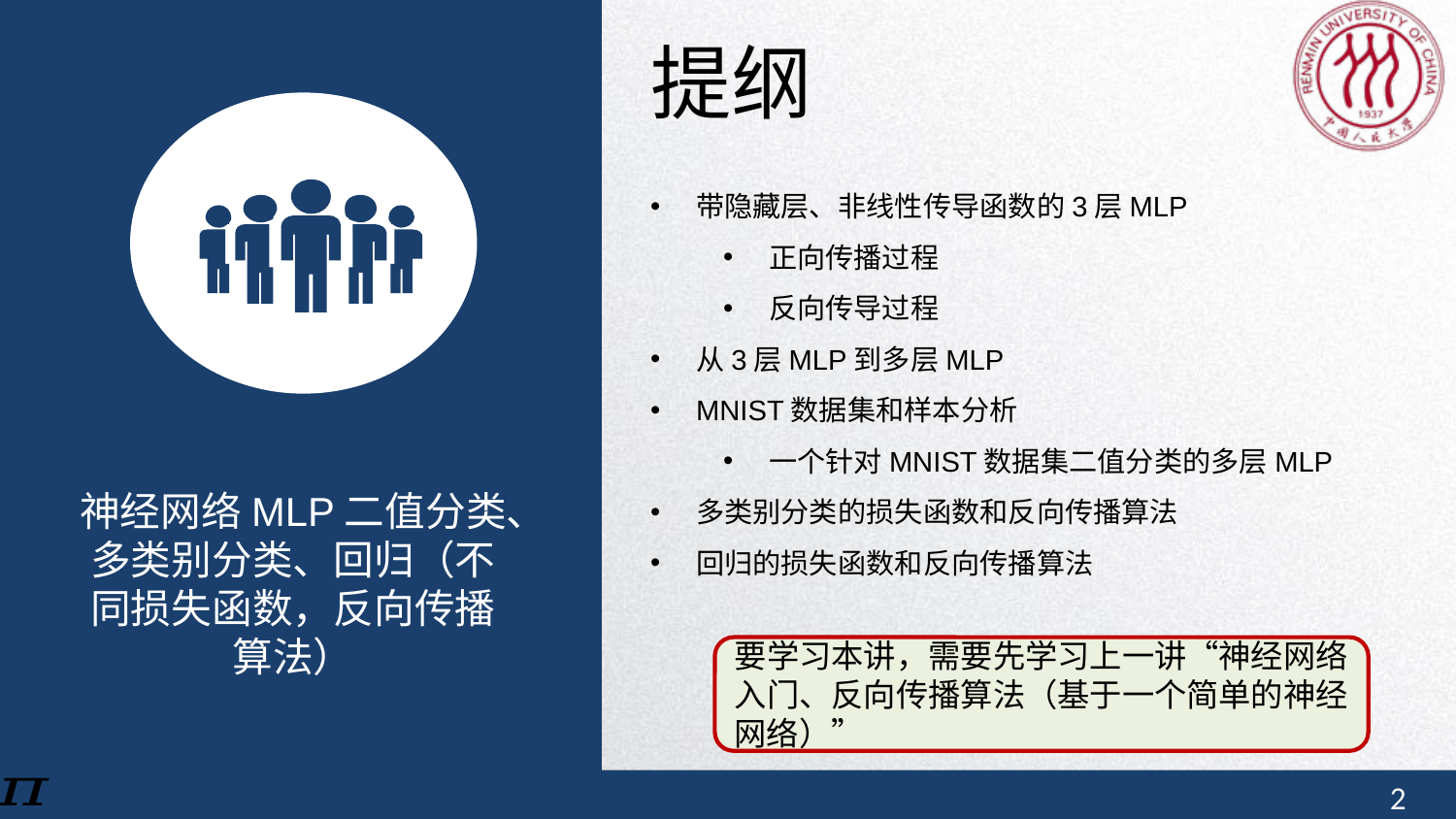

提纲

带隐藏层、非线性传导函数的3层MLP
正向传播过程
反向传导过程
从3层MLP到多层MLP
MNIST数据集和样本分析
一个针对MNIST数据集二值分类的多层MLP
多类别分类的损失函数和反向传播算法
回归的损失函数和反向传播算法
神经网络MLP二值分类、多类别分类、回归（不同损失函数，反向传播算法）
要学习本讲，需要先学习上一讲“神经网络入门、反向传播算法（基于一个简单的神经网络）”